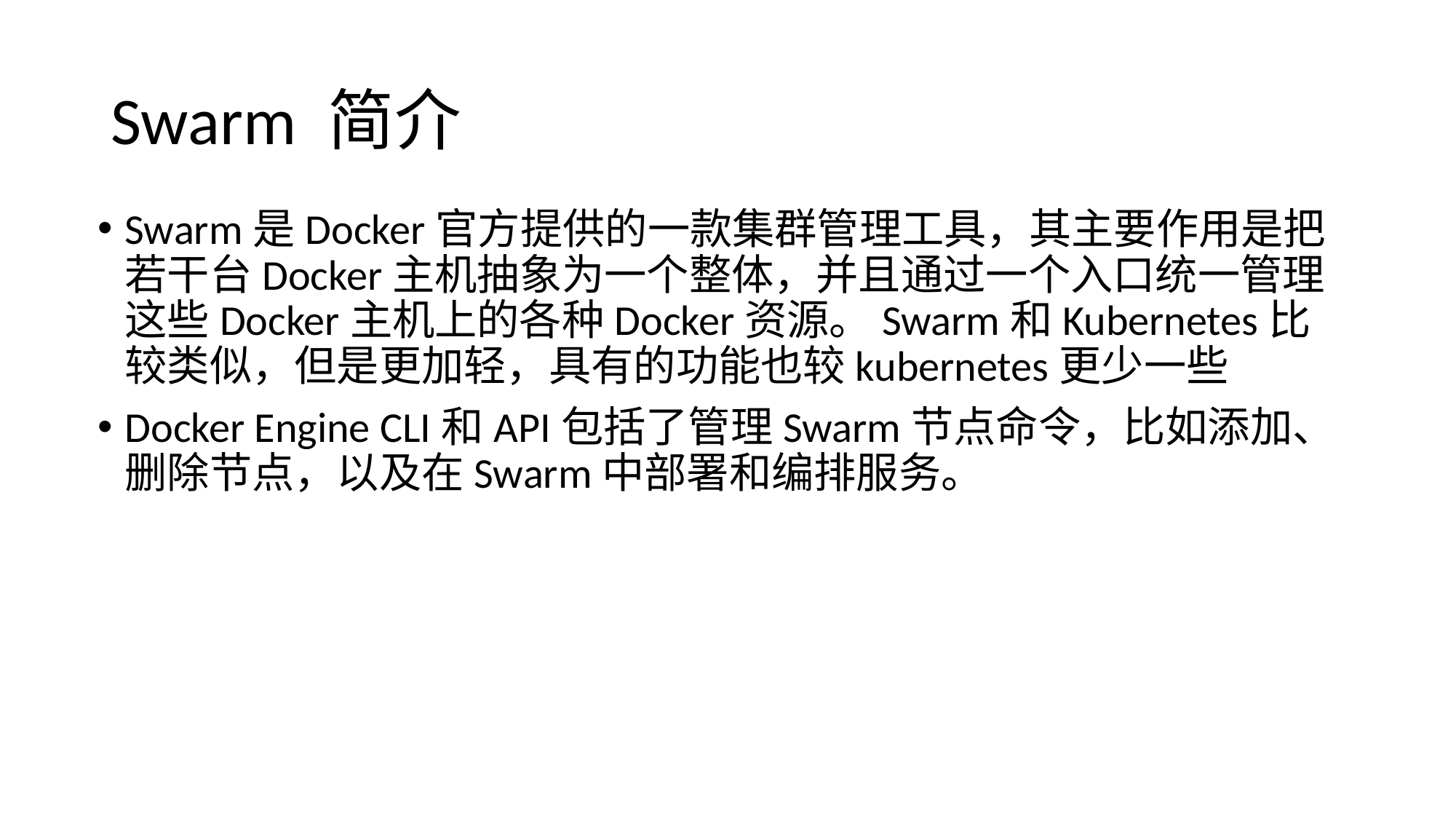

# Swarm 简介
Swarm是Docker官方提供的一款集群管理工具，其主要作用是把若干台Docker主机抽象为一个整体，并且通过一个入口统一管理这些Docker主机上的各种Docker资源。Swarm和Kubernetes比较类似，但是更加轻，具有的功能也较kubernetes更少一些
Docker Engine CLI和API包括了管理Swarm节点命令，比如添加、删除节点，以及在Swarm中部署和编排服务。